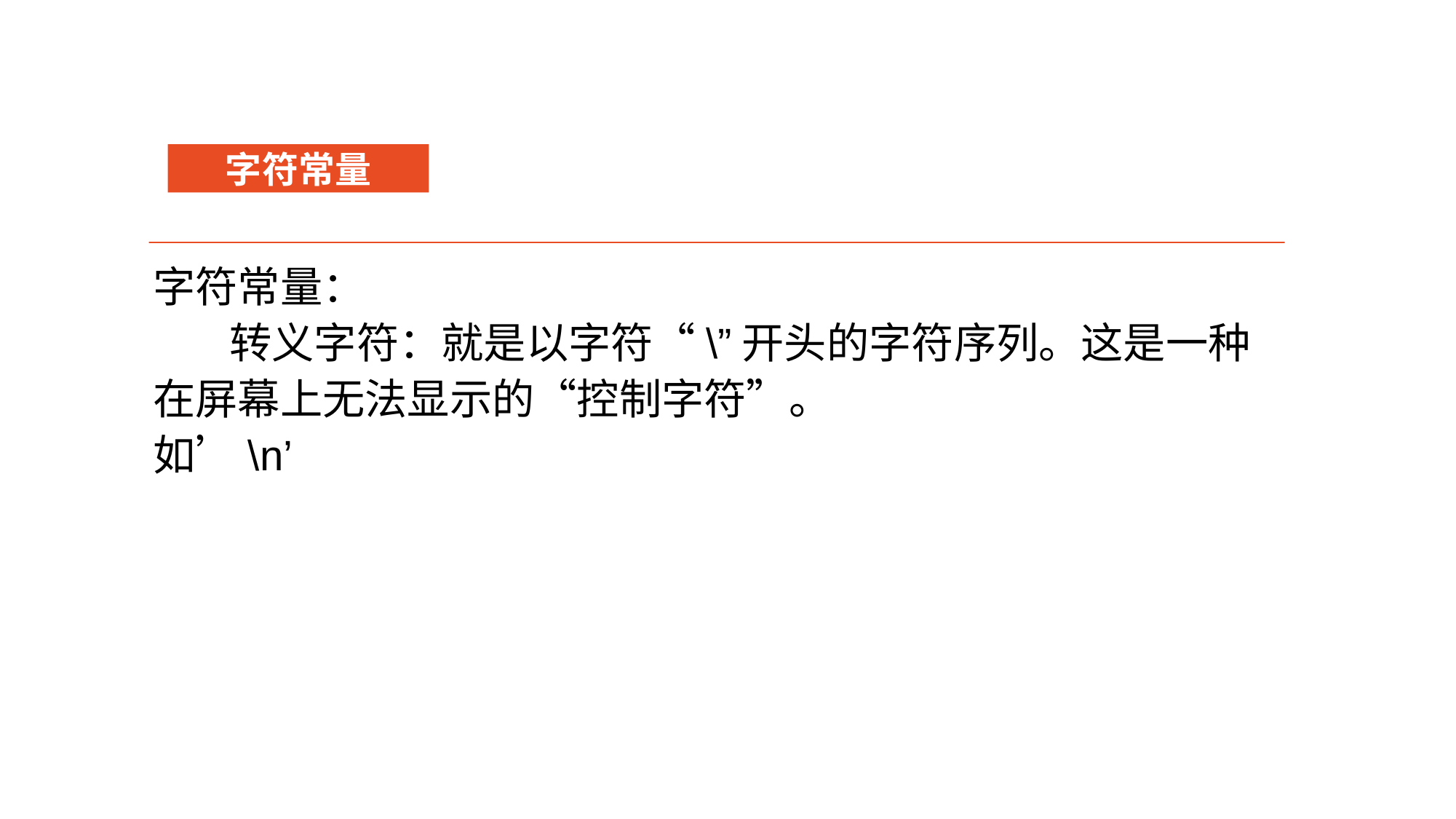

字符常量
字符常量：
       转义字符：就是以字符“\”开头的字符序列。这是一种在屏幕上无法显示的“控制字符”。
如’\n’